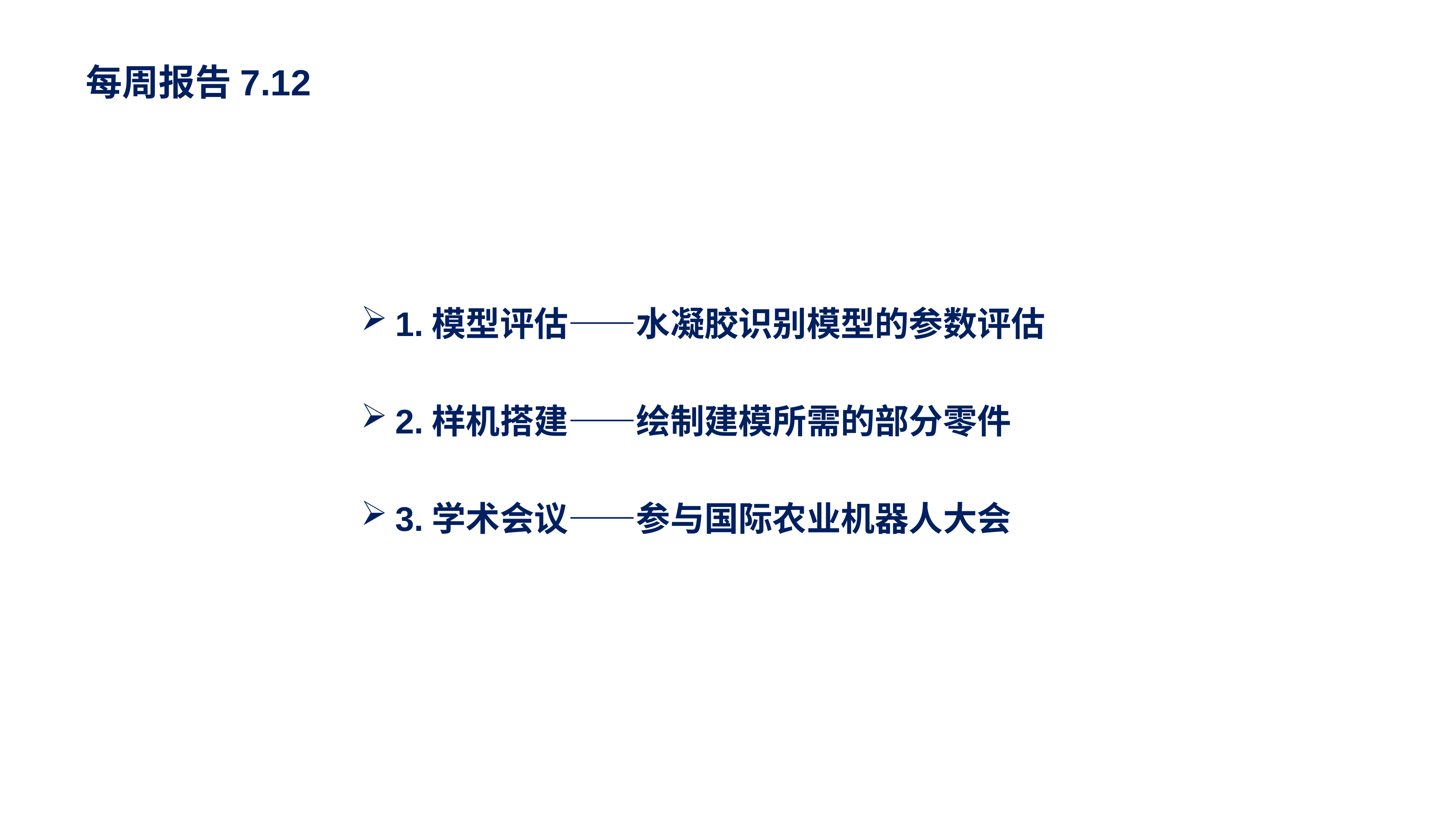

每周报告7.12
1.模型评估——水凝胶识别模型的参数评估
2.样机搭建——绘制建模所需的部分零件
3.学术会议——参与国际农业机器人大会